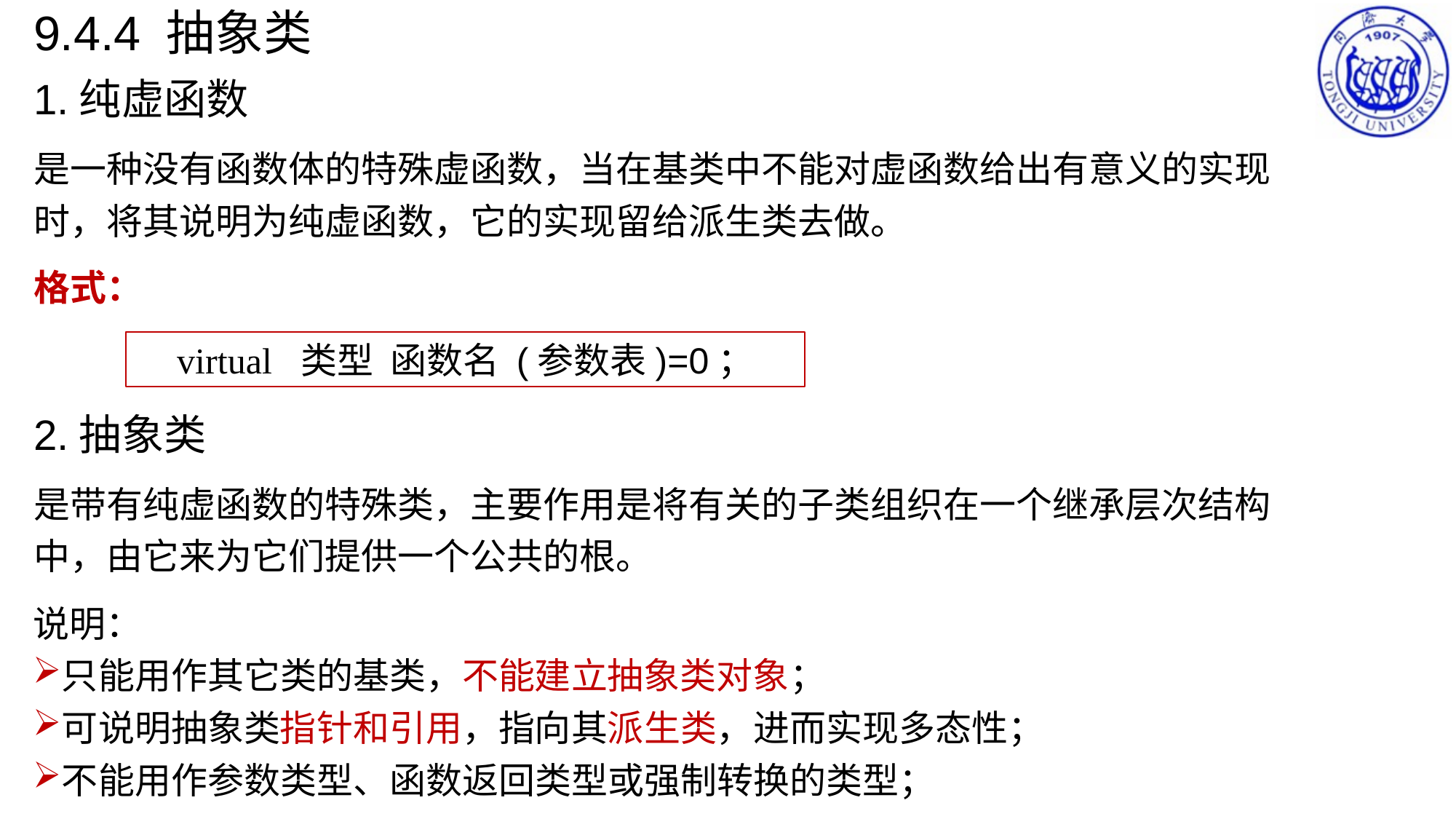

9.4.4 抽象类
1.纯虚函数
是一种没有函数体的特殊虚函数，当在基类中不能对虚函数给出有意义的实现时，将其说明为纯虚函数，它的实现留给派生类去做。
格式：
virtual  类型  函数名 (参数表)=0；
2.抽象类
是带有纯虚函数的特殊类，主要作用是将有关的子类组织在一个继承层次结构中，由它来为它们提供一个公共的根。
说明：
只能用作其它类的基类，不能建立抽象类对象；
可说明抽象类指针和引用，指向其派生类，进而实现多态性；
不能用作参数类型、函数返回类型或强制转换的类型；